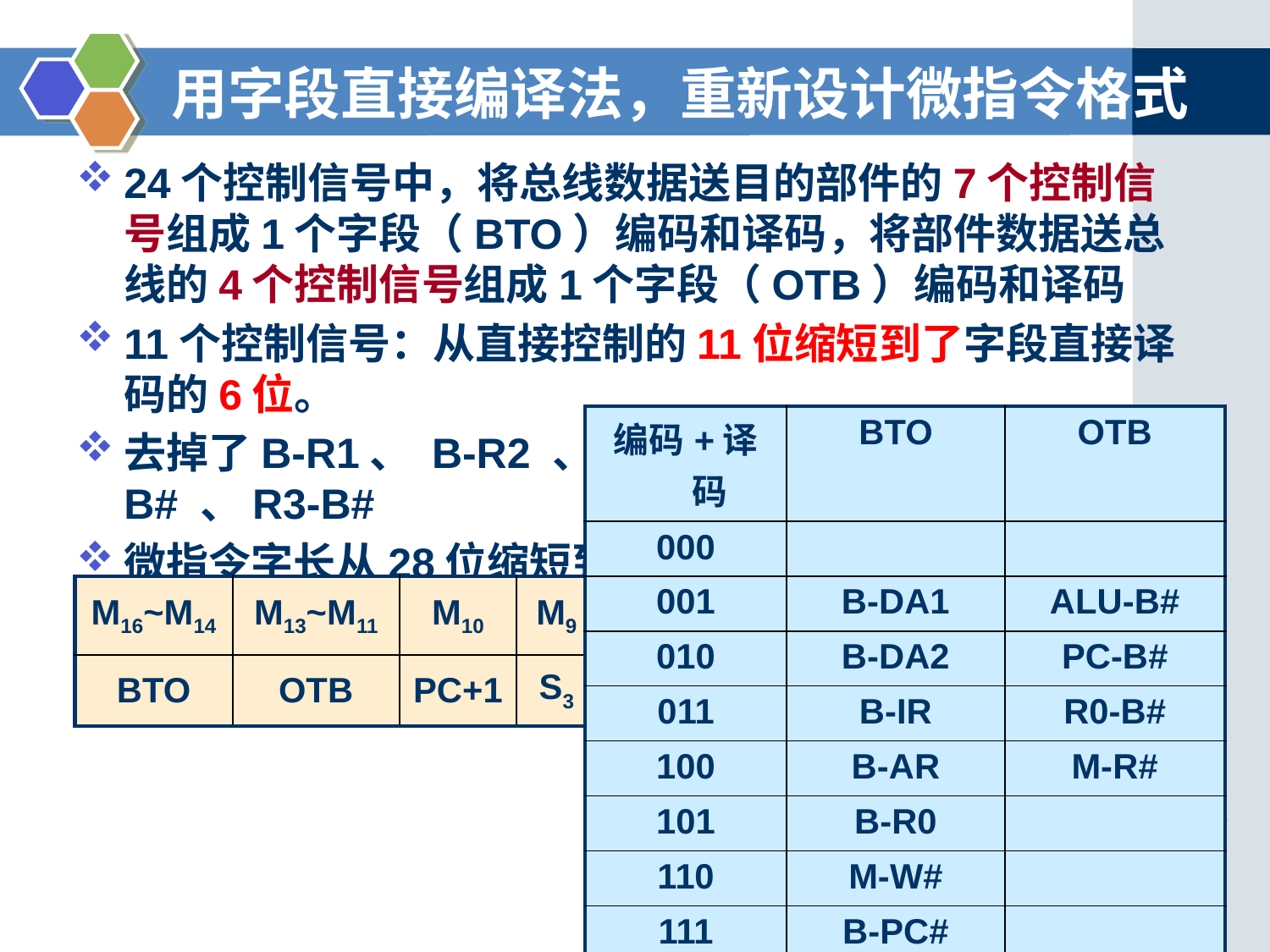

# 用字段直接编译法，重新设计微指令格式
24个控制信号中，将总线数据送目的部件的7个控制信号组成1个字段（BTO）编码和译码，将部件数据送总线的4个控制信号组成1个字段（OTB）编码和译码
11个控制信号：从直接控制的11位缩短到了字段直接译码的6位。
去掉了B-R1、 B-R2 、B-R3、R1-B# 、R2-B# 、R3-B#
微指令字长从28位缩短到了17位。
| 编码+译码 | BTO | OTB |
| --- | --- | --- |
| 000 |  |  |
| 001 | B-DA1 | ALU-B# |
| 010 | B-DA2 | PC-B# |
| 011 | B-IR | R0-B# |
| 100 | B-AR | M-R# |
| 101 | B-R0 |  |
| 110 | M-W# |  |
| 111 | B-PC# |  |
| M16~M14 | M13~M11 | M10 | M9 | M8 | M7 | M6 | M5 | M4 | M3 | M2~M0 |
| --- | --- | --- | --- | --- | --- | --- | --- | --- | --- | --- |
| BTO | OTB | PC+1 | S3 | S2 | S1 | S0 | M | Ci | J1# | 下址 |
32